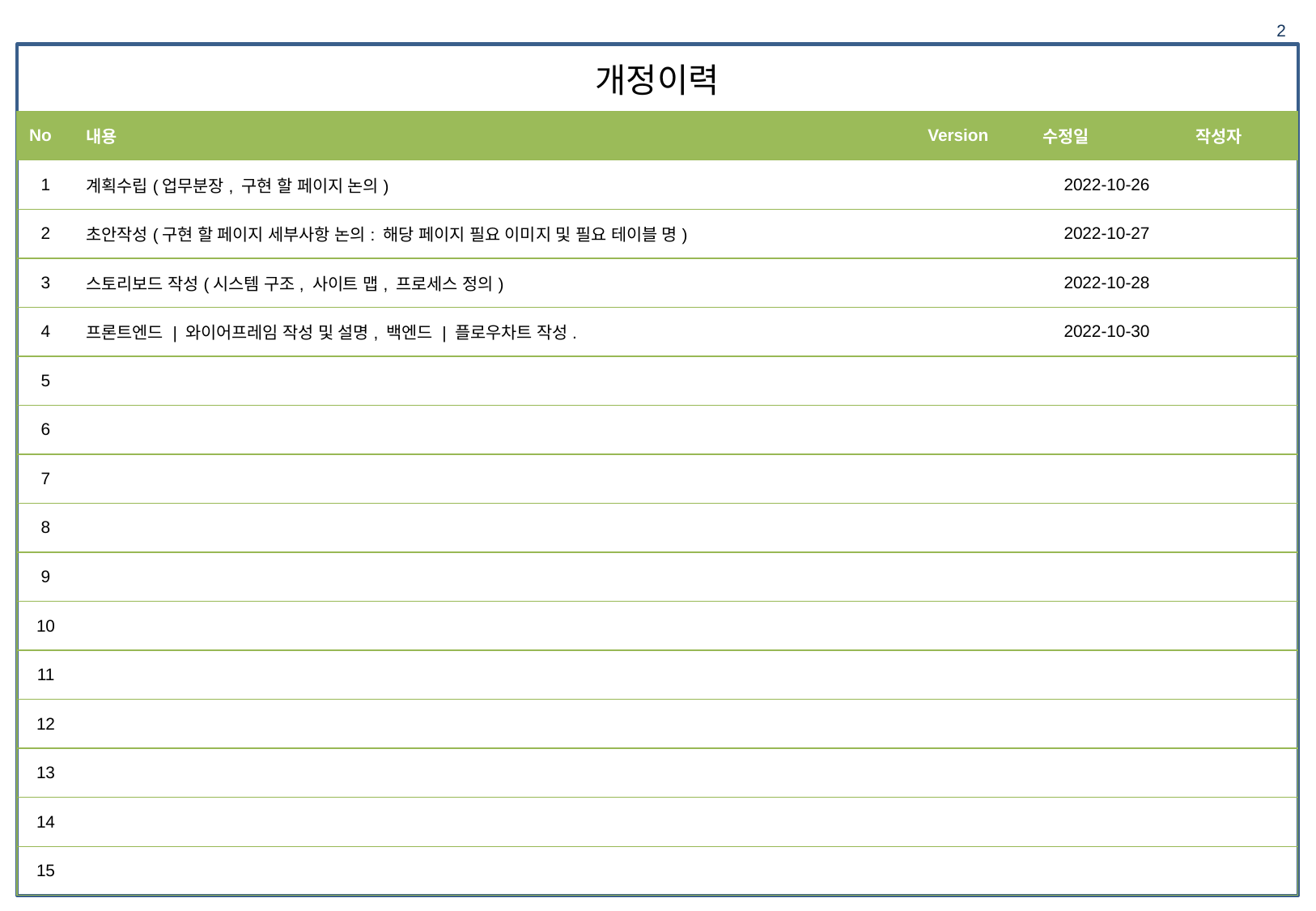

2
# 개정이력
| No | 내용 | Version | 수정일 | 작성자 |
| --- | --- | --- | --- | --- |
| 1 | 계획수립(업무분장, 구현 할 페이지 논의) |  | 2022-10-26 |  |
| 2 | 초안작성(구현 할 페이지 세부사항 논의: 해당 페이지 필요 이미지 및 필요 테이블 명) |  | 2022-10-27 |  |
| 3 | 스토리보드 작성(시스템 구조, 사이트 맵, 프로세스 정의) |  | 2022-10-28 |  |
| 4 | 프론트엔드 | 와이어프레임 작성 및 설명, 백엔드 | 플로우차트 작성. |  | 2022-10-30 |  |
| 5 |  |  |  |  |
| 6 |  |  |  |  |
| 7 |  |  |  |  |
| 8 |  |  |  |  |
| 9 |  |  |  |  |
| 10 |  |  |  |  |
| 11 |  |  |  |  |
| 12 |  |  |  |  |
| 13 |  |  |  |  |
| 14 |  |  |  |  |
| 15 |  |  |  |  |